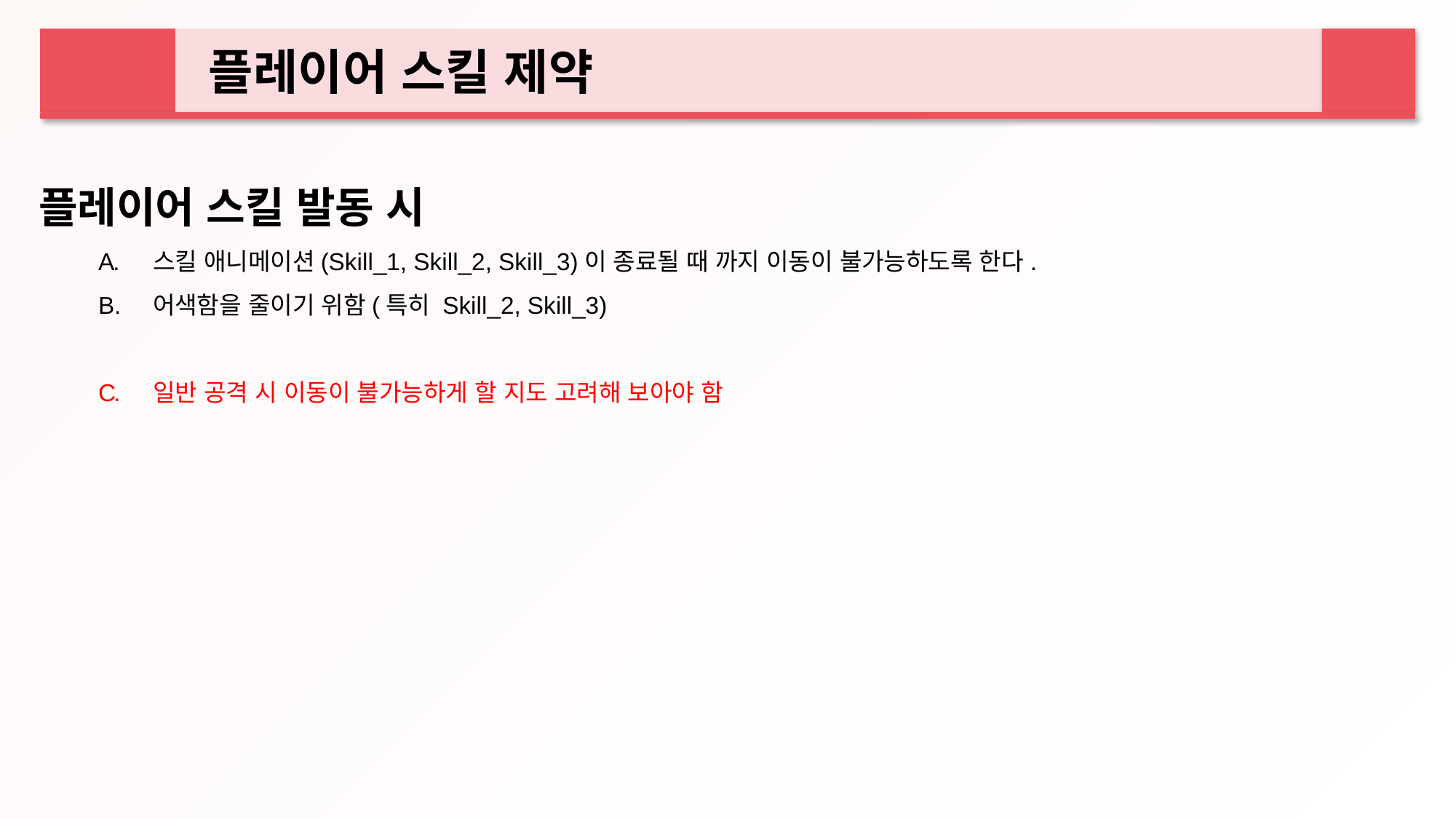

플레이어 스킬 제약

플레이어 스킬 발동 시
스킬 애니메이션(Skill_1, Skill_2, Skill_3)이 종료될 때 까지 이동이 불가능하도록 한다.
어색함을 줄이기 위함(특히 Skill_2, Skill_3)

일반 공격 시 이동이 불가능하게 할 지도 고려해 보아야 함